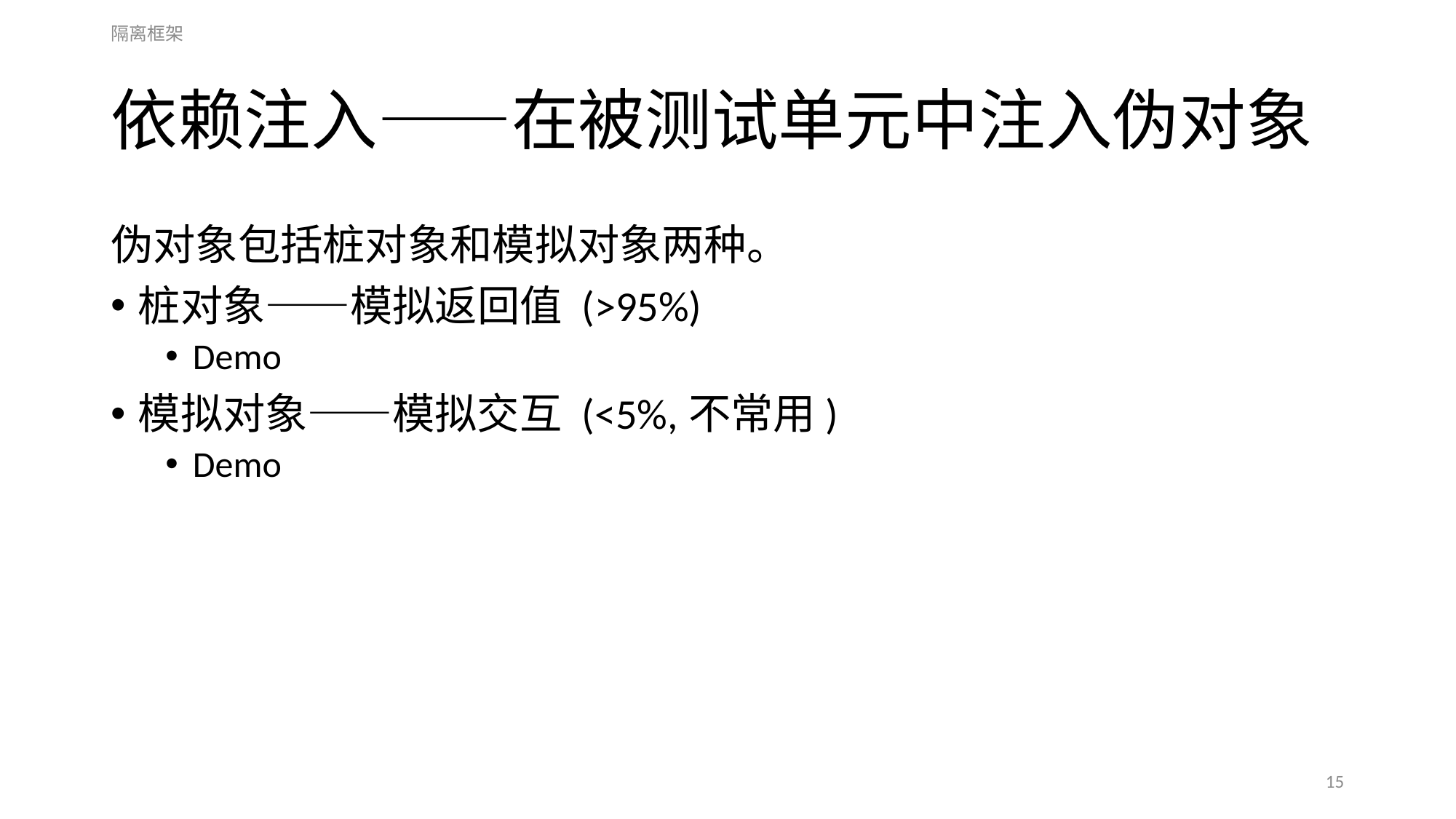

隔离框架
# 依赖注入——在被测试单元中注入伪对象
伪对象包括桩对象和模拟对象两种。
桩对象——模拟返回值 (>95%)
Demo
模拟对象——模拟交互 (<5%,不常用)
Demo

15